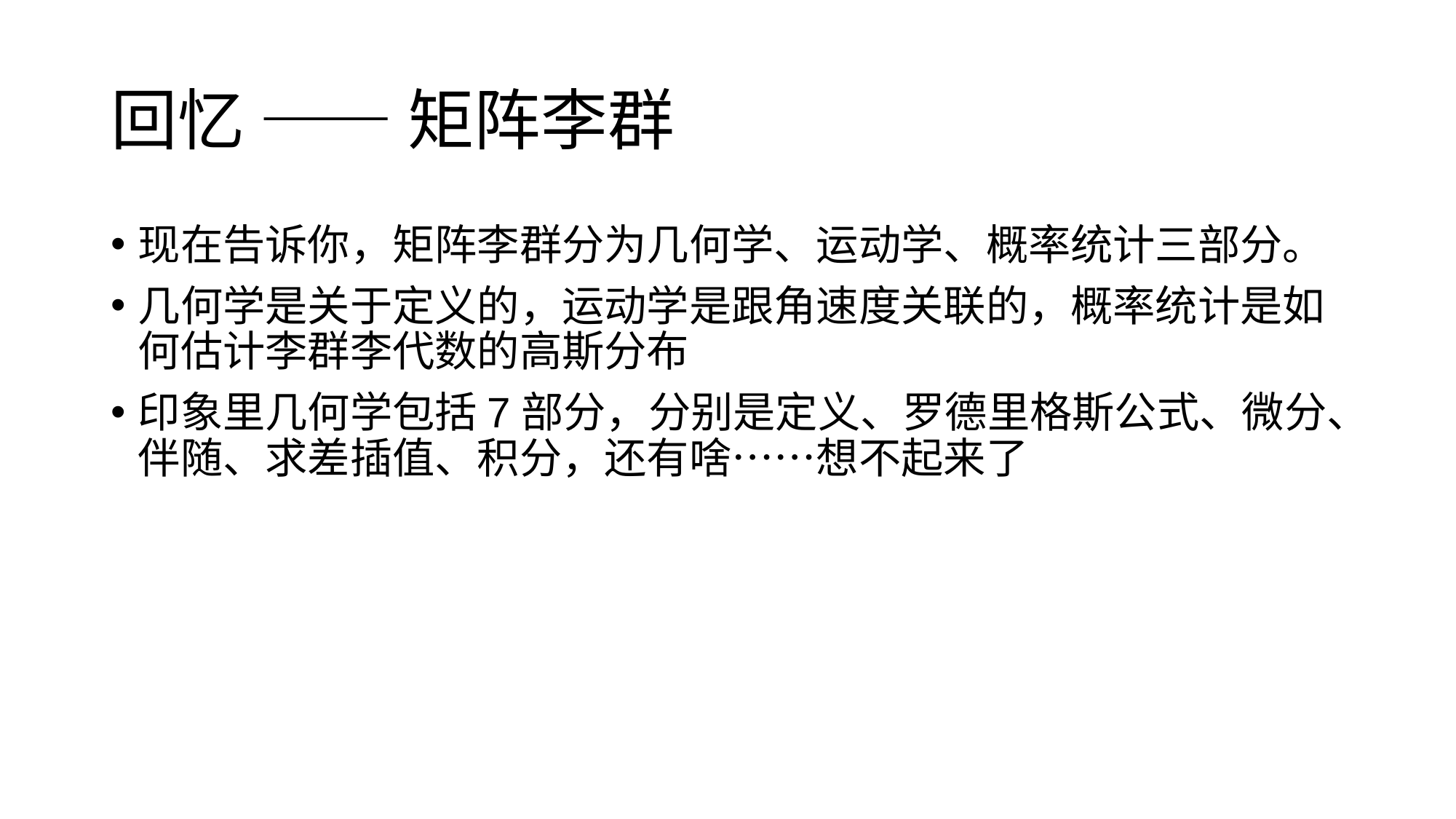

# 回忆 —— 矩阵李群
现在告诉你，矩阵李群分为几何学、运动学、概率统计三部分。
几何学是关于定义的，运动学是跟角速度关联的，概率统计是如何估计李群李代数的高斯分布
印象里几何学包括7部分，分别是定义、罗德里格斯公式、微分、伴随、求差插值、积分，还有啥……想不起来了